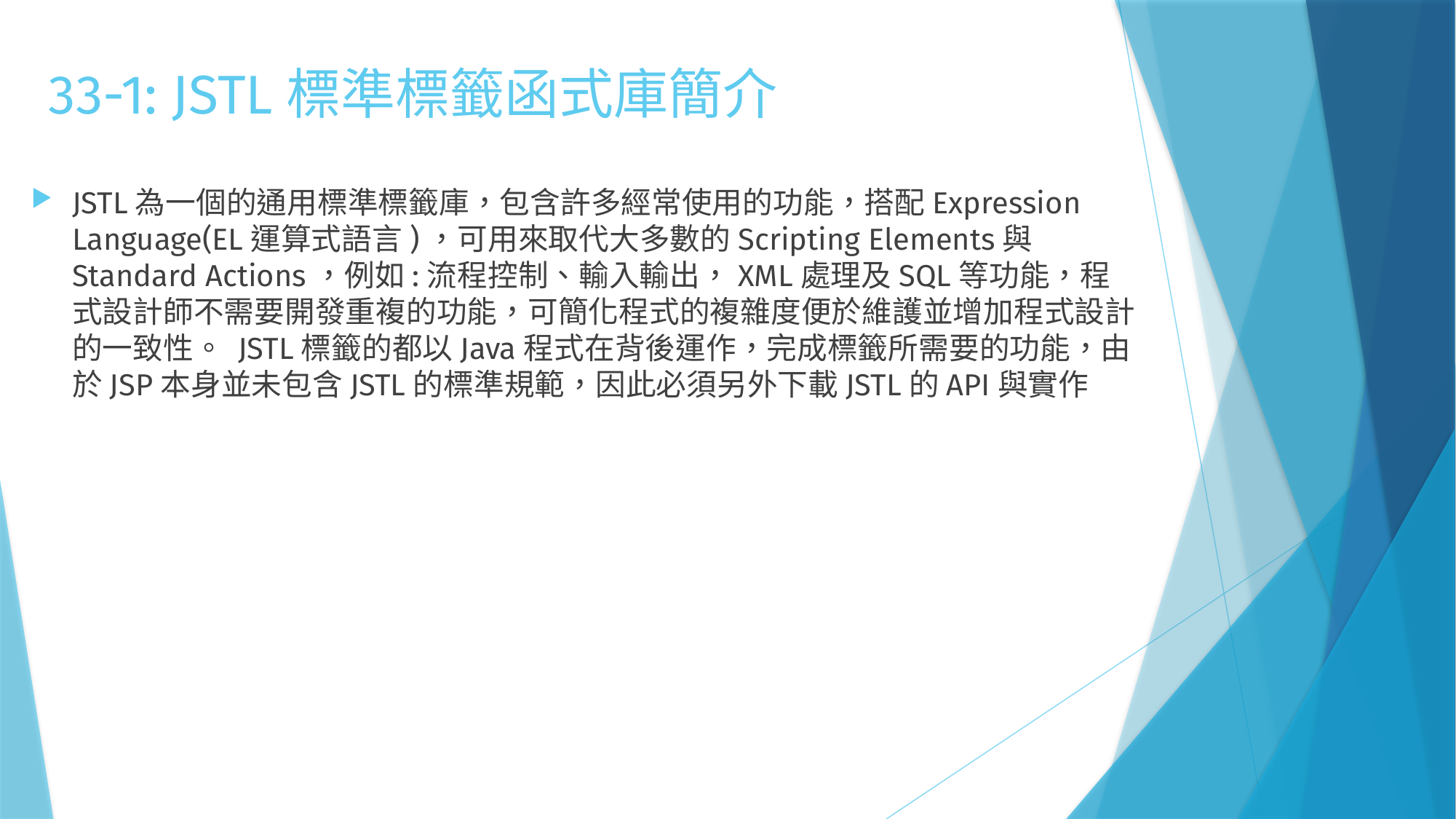

# 33-1: JSTL標準標籤函式庫簡介
JSTL為一個的通用標準標籤庫，包含許多經常使用的功能，搭配Expression Language(EL運算式語言)，可用來取代大多數的Scripting Elements與Standard Actions，例如:流程控制、輸入輸出，XML處理及SQL等功能，程式設計師不需要開發重複的功能，可簡化程式的複雜度便於維護並增加程式設計的一致性。 JSTL標籤的都以Java程式在背後運作，完成標籤所需要的功能，由於JSP本身並未包含JSTL的標準規範，因此必須另外下載JSTL的API與實作